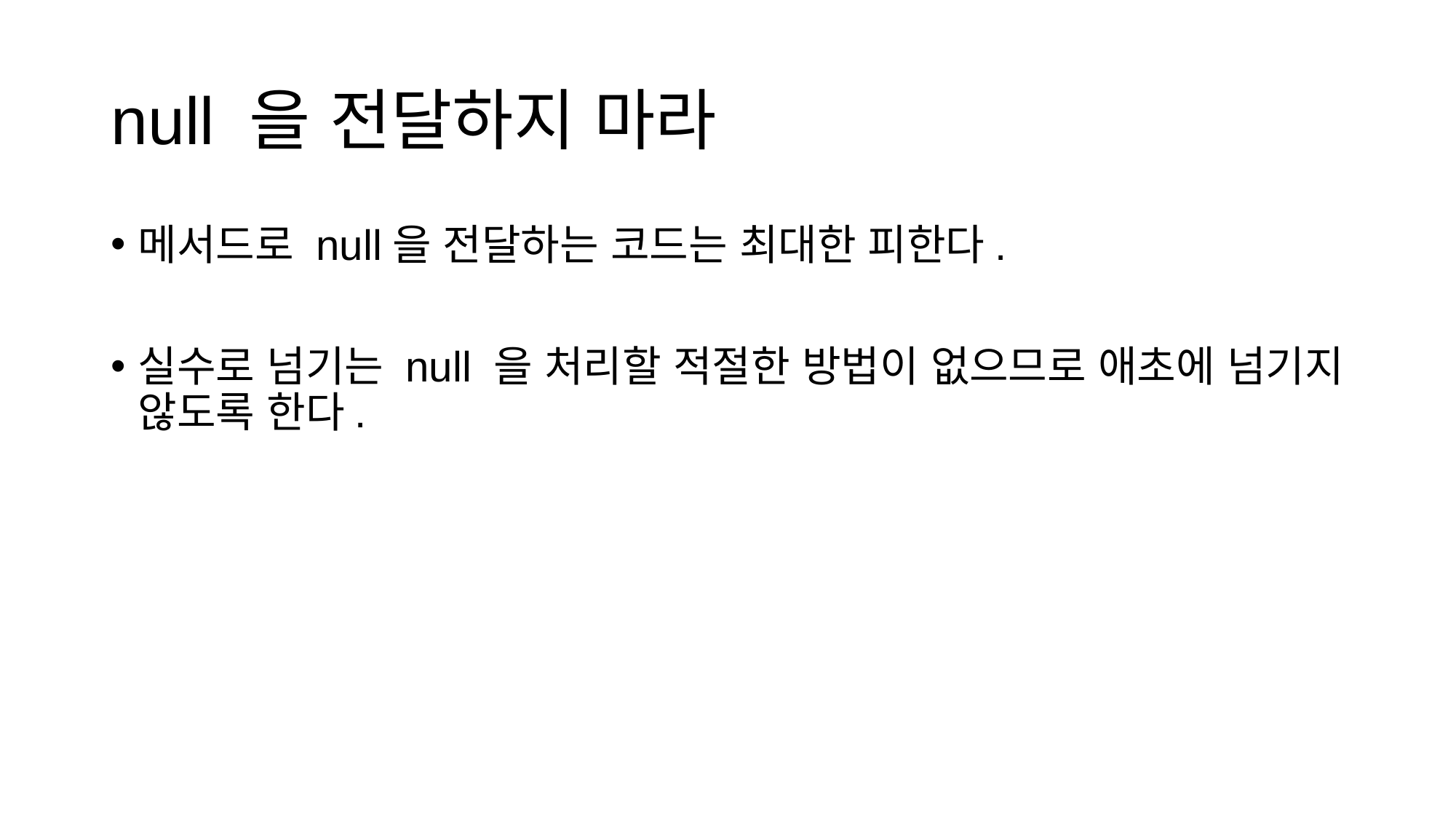

# null 을 전달하지 마라
메서드로 null을 전달하는 코드는 최대한 피한다.

실수로 넘기는 null 을 처리할 적절한 방법이 없으므로 애초에 넘기지 않도록 한다.